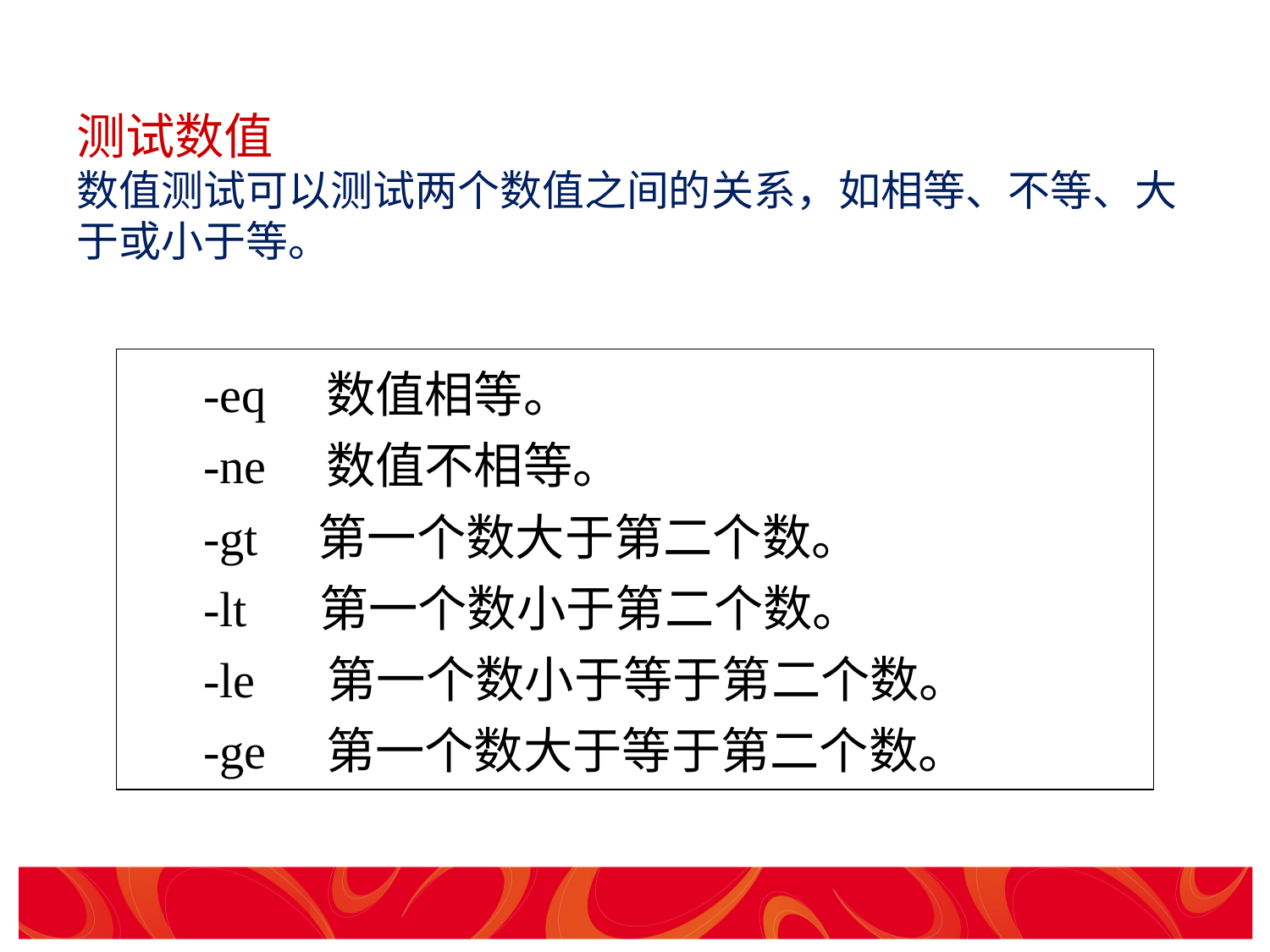

# 测试数值 数值测试可以测试两个数值之间的关系，如相等、不等、大于或小于等。
| -eq 数值相等。 -ne 数值不相等。 -gt 第一个数大于第二个数。 -lt 第一个数小于第二个数。 -le 第一个数小于等于第二个数。 -ge 第一个数大于等于第二个数。 |
| --- |